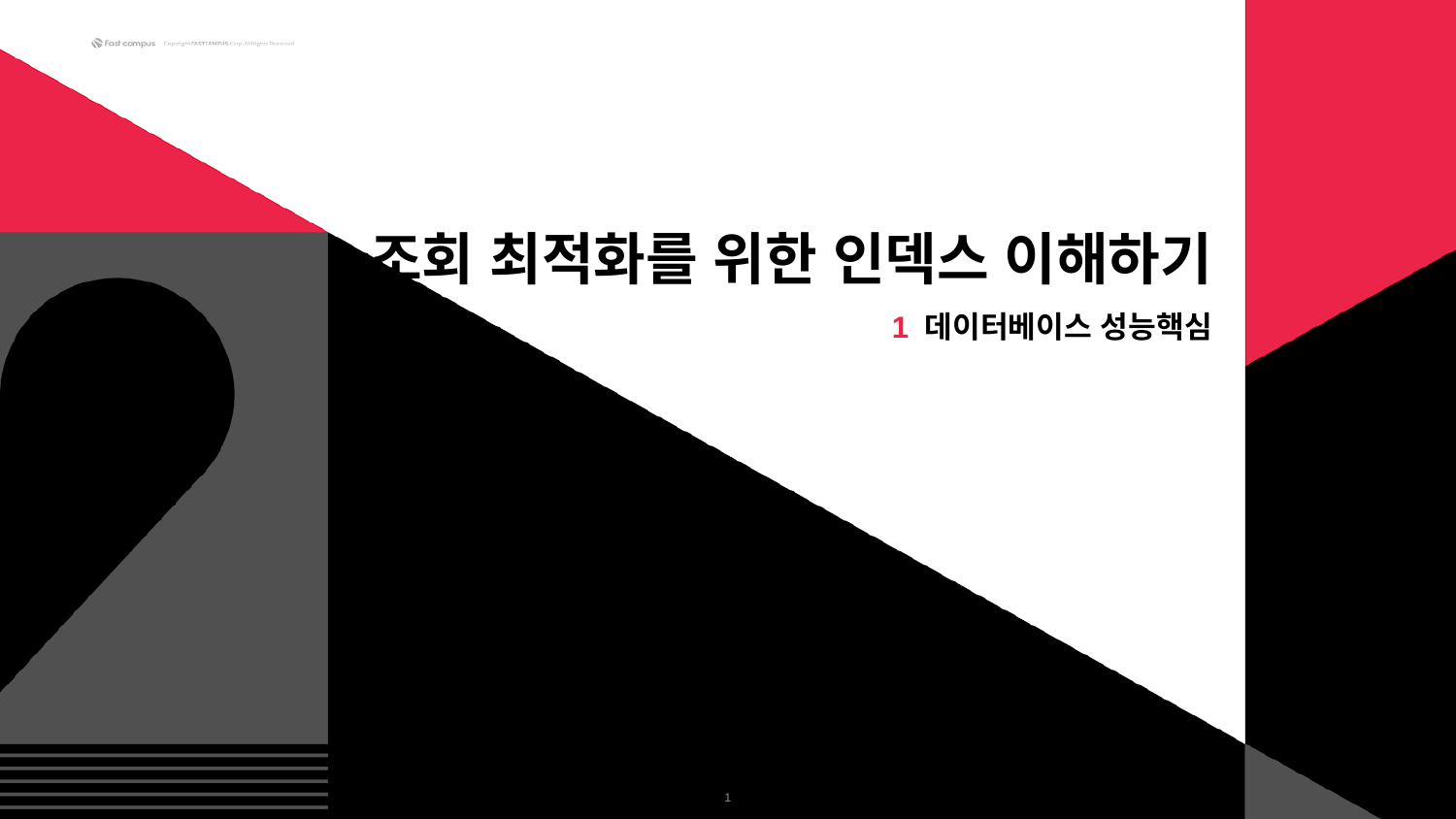

조회 최적화를 위한 인덱스 이해하기

1 데이터베이스 성능핵심
1